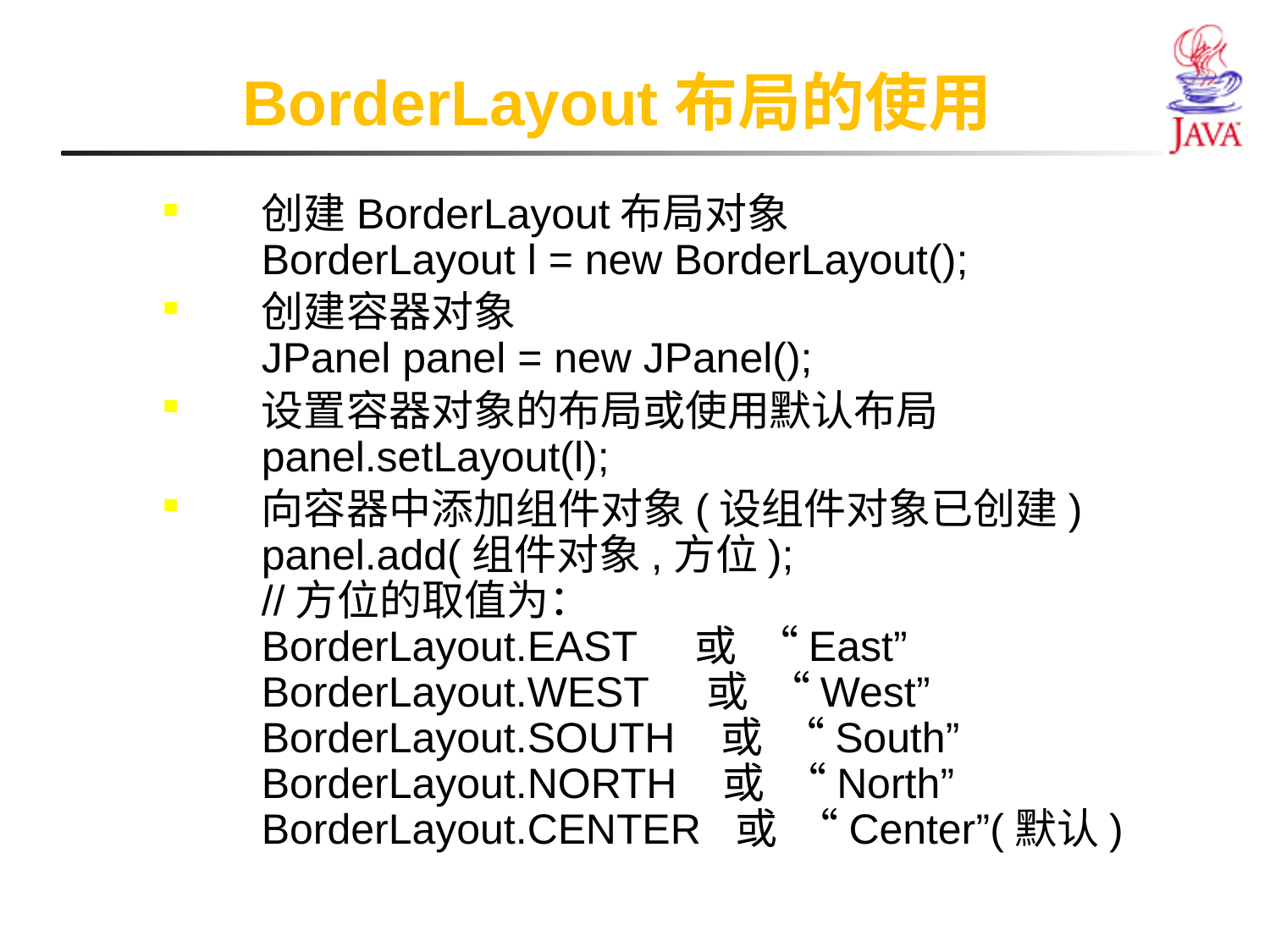

BorderLayout布局的使用
创建BorderLayout布局对象
BorderLayout l = new BorderLayout();
创建容器对象
JPanel panel = new JPanel();
设置容器对象的布局或使用默认布局
panel.setLayout(l);
向容器中添加组件对象(设组件对象已创建)
panel.add(组件对象,方位);
//方位的取值为：
BorderLayout.EAST    或  “East”
BorderLayout.WEST    或  “West”
BorderLayout.SOUTH   或  “South”
BorderLayout.NORTH   或  “North”
BorderLayout.CENTER  或  “Center”(默认)